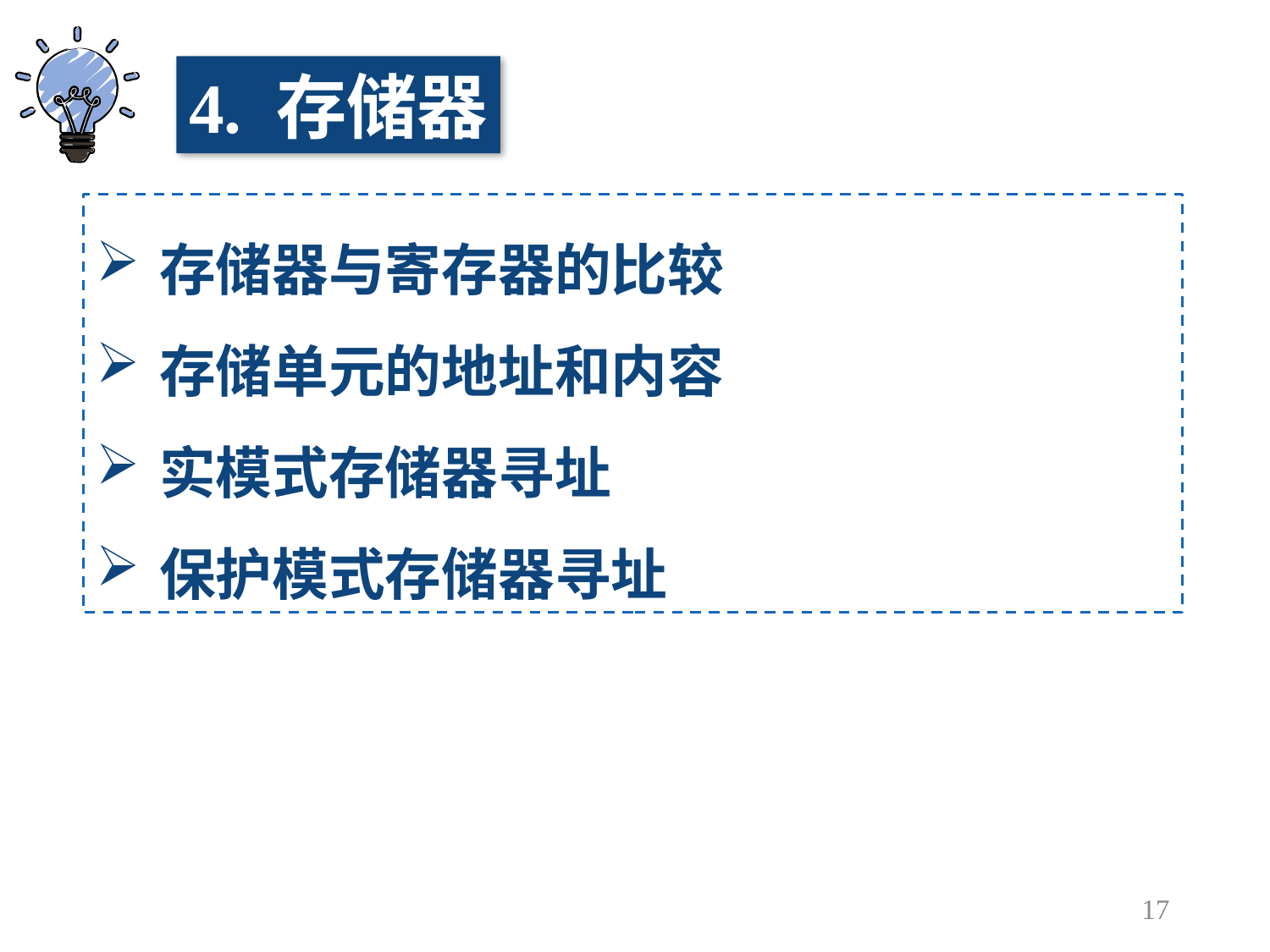

4. 存储器
存储器与寄存器的比较
存储单元的地址和内容
实模式存储器寻址
保护模式存储器寻址
17